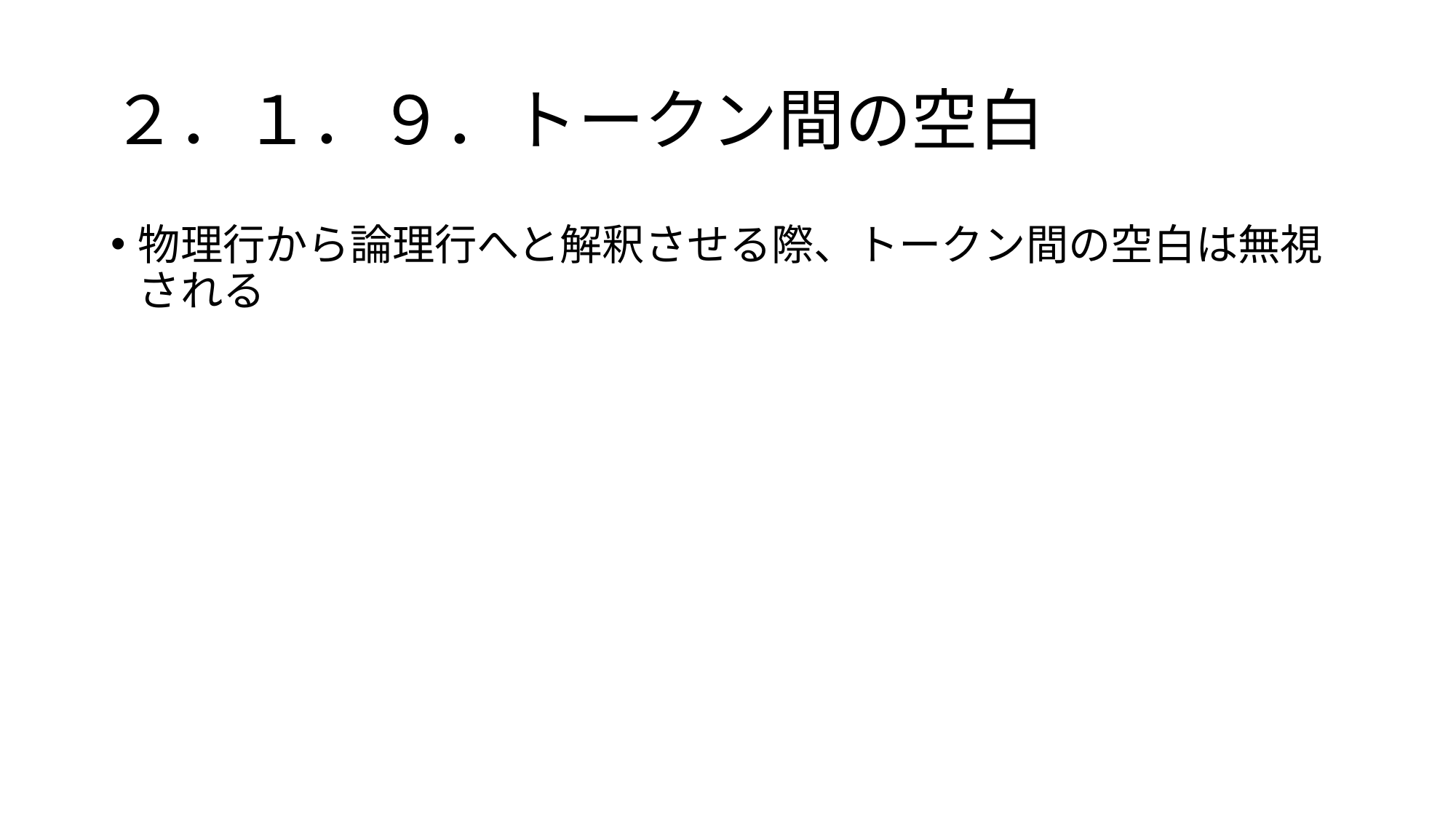

# ２．１．９．トークン間の空白
物理行から論理行へと解釈させる際、トークン間の空白は無視される